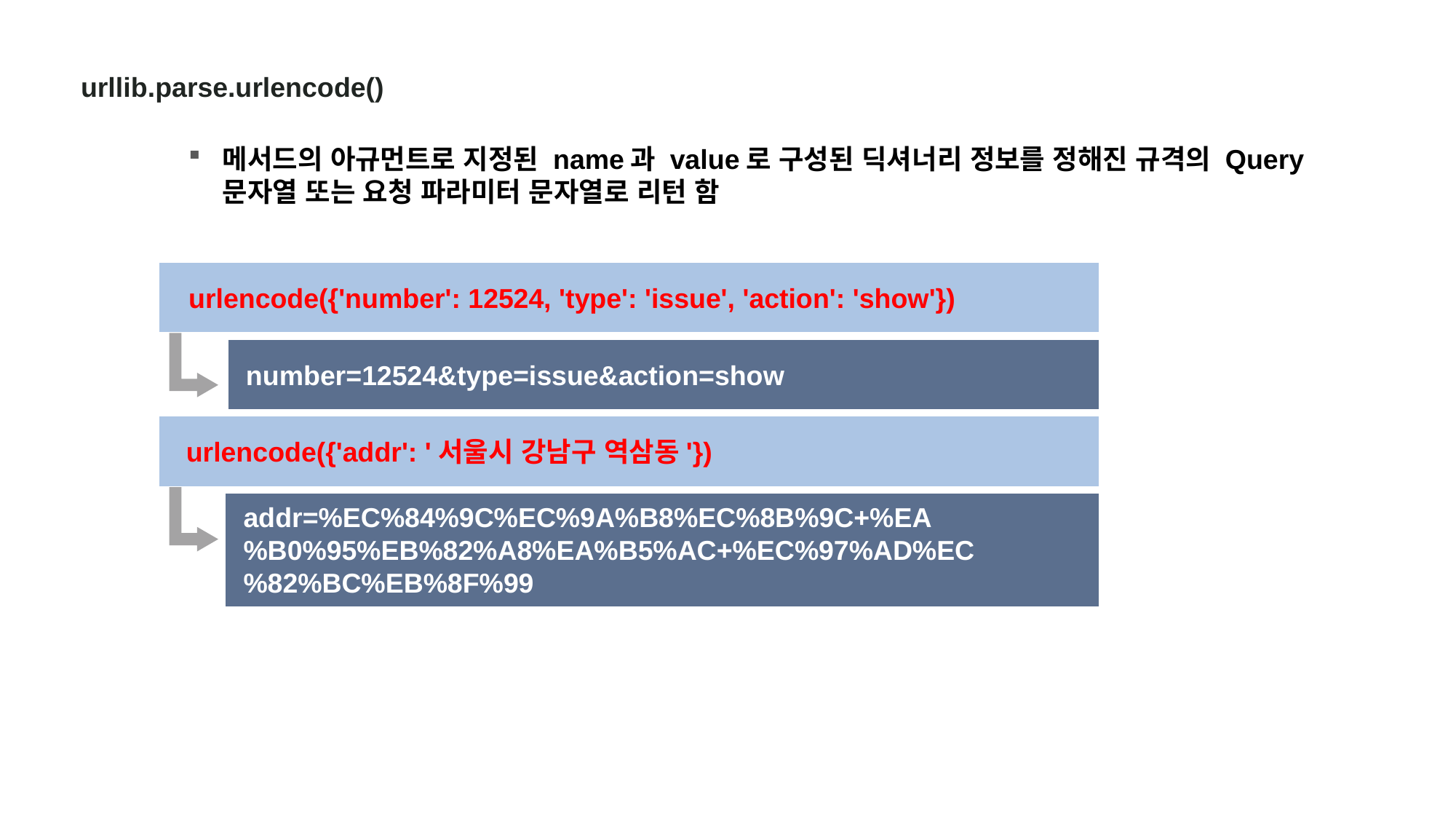

urllib.parse.urlencode()
메서드의 아규먼트로 지정된 name과 value로 구성된 딕셔너리 정보를 정해진 규격의 Query 문자열 또는 요청 파라미터 문자열로 리턴 함

urlencode({'number': 12524, 'type': 'issue', 'action': 'show'})

number=12524&type=issue&action=show

urlencode({'addr': '서울시 강남구 역삼동'})
addr=%EC%84%9C%EC%9A%B8%EC%8B%9C+%EA%B0%95%EB%82%A8%EA%B5%AC+%EC%97%AD%EC%82%BC%EB%8F%99